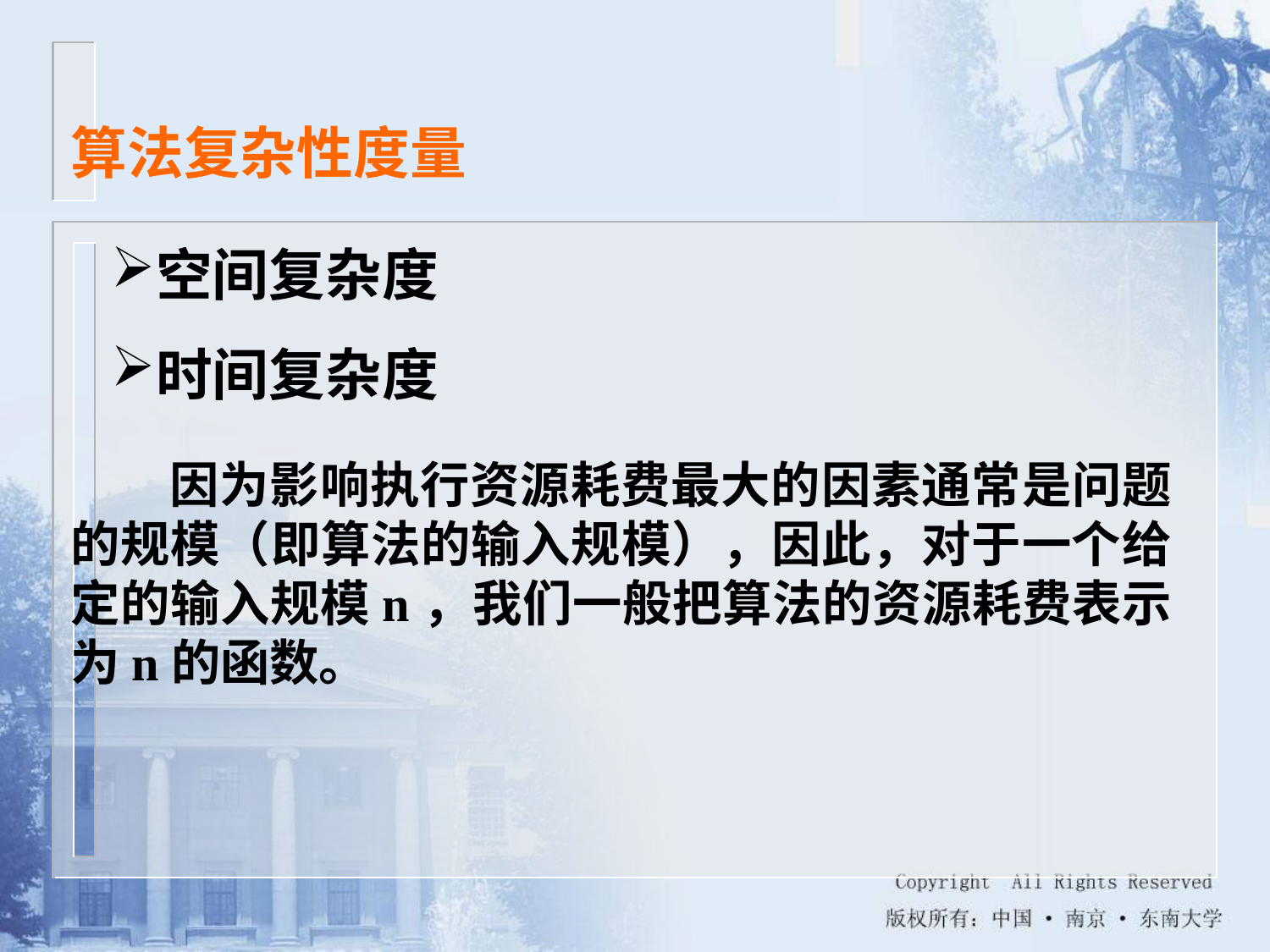

算法复杂性度量
空间复杂度
时间复杂度
因为影响执行资源耗费最大的因素通常是问题的规模（即算法的输入规模），因此，对于一个给定的输入规模n，我们一般把算法的资源耗费表示为n的函数。